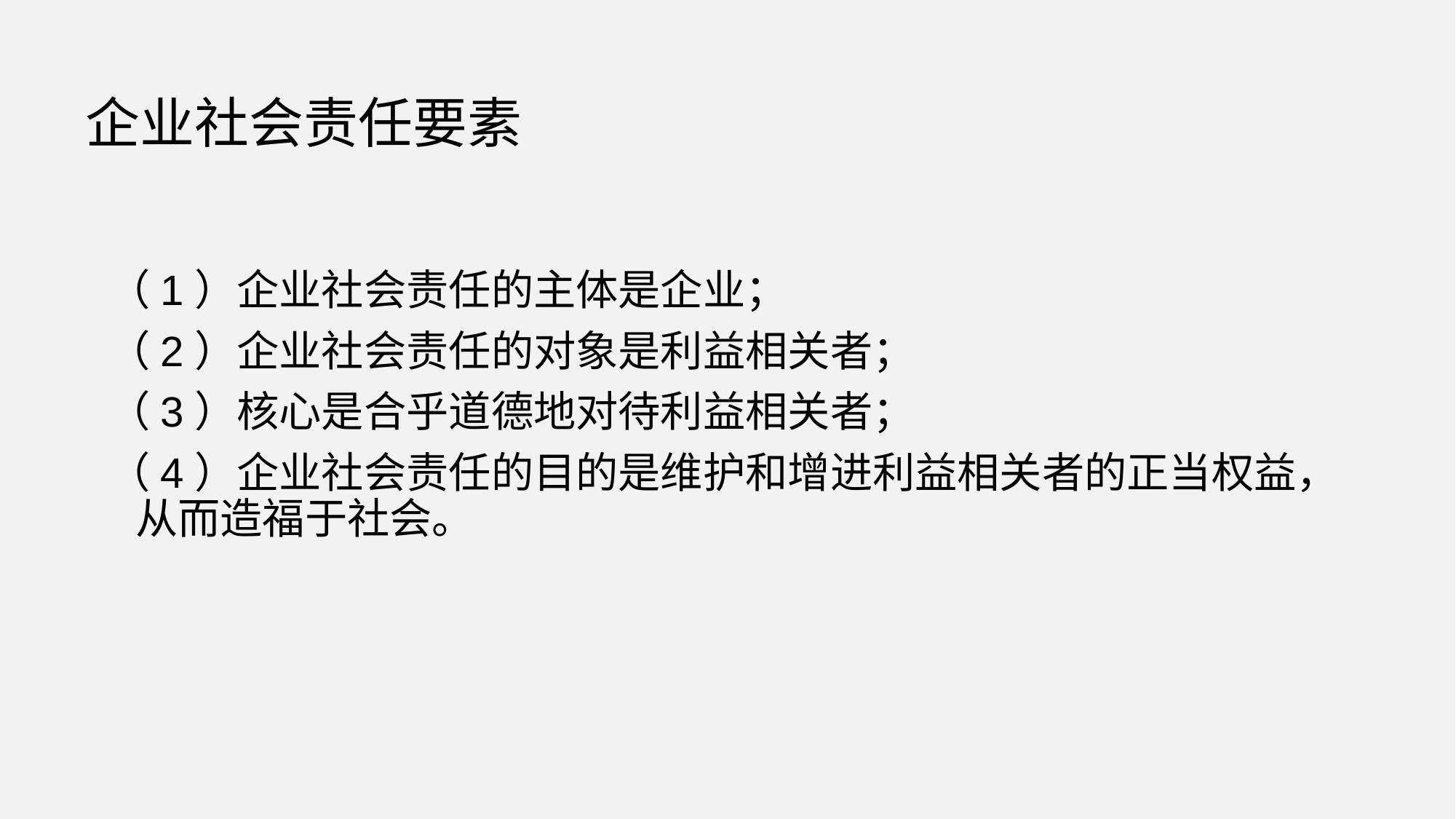

# 企业社会责任要素
（1）企业社会责任的主体是企业；
（2）企业社会责任的对象是利益相关者；
（3）核心是合乎道德地对待利益相关者；
（4）企业社会责任的目的是维护和增进利益相关者的正当权益，从而造福于社会。